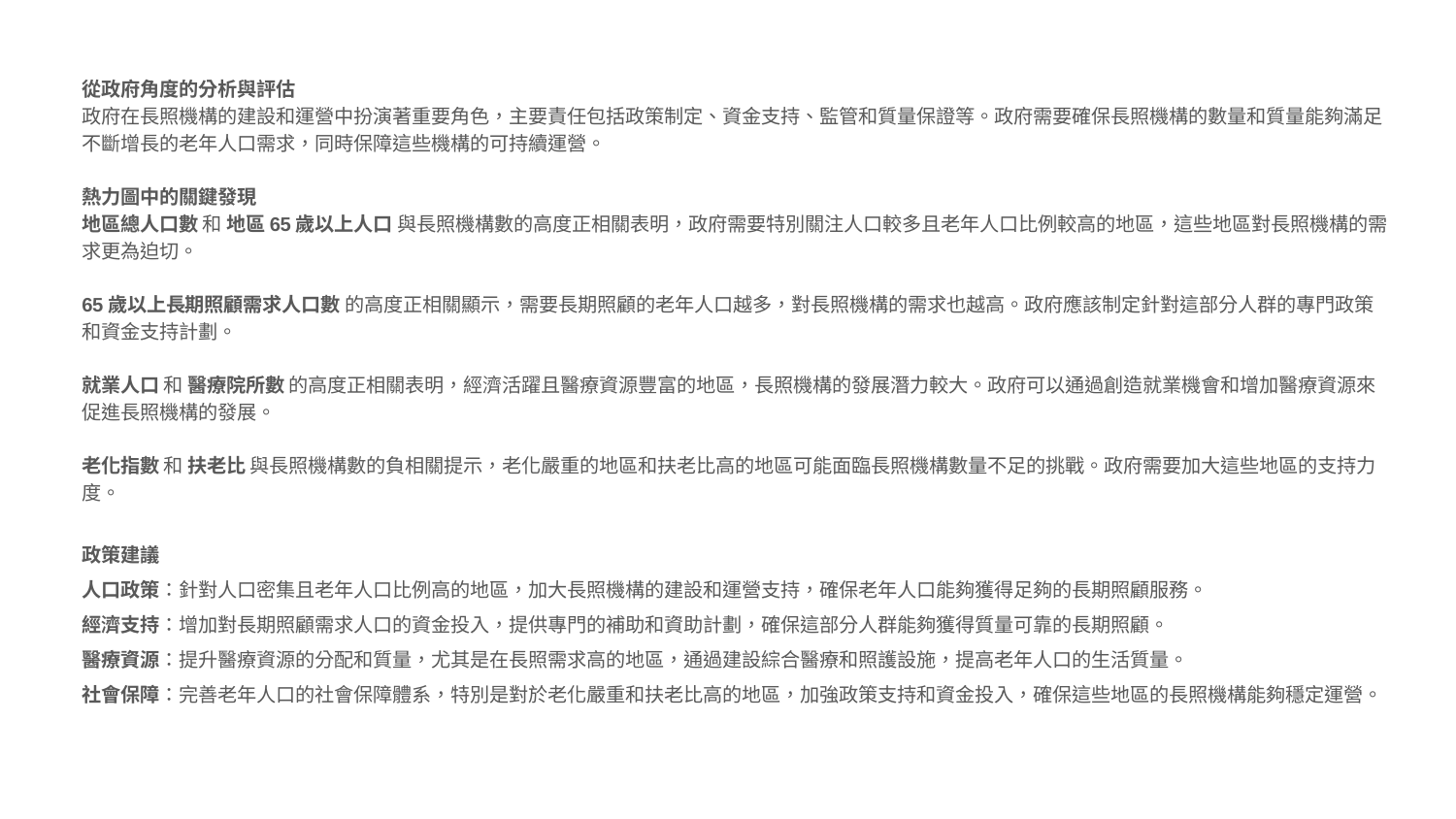

從政府角度的分析與評估
政府在長照機構的建設和運營中扮演著重要角色，主要責任包括政策制定、資金支持、監管和質量保證等。政府需要確保長照機構的數量和質量能夠滿足不斷增長的老年人口需求，同時保障這些機構的可持續運營。

熱力圖中的關鍵發現
地區總人口數 和 地區65歲以上人口 與長照機構數的高度正相關表明，政府需要特別關注人口較多且老年人口比例較高的地區，這些地區對長照機構的需求更為迫切。

65歲以上長期照顧需求人口數 的高度正相關顯示，需要長期照顧的老年人口越多，對長照機構的需求也越高。政府應該制定針對這部分人群的專門政策和資金支持計劃。

就業人口 和 醫療院所數 的高度正相關表明，經濟活躍且醫療資源豐富的地區，長照機構的發展潛力較大。政府可以通過創造就業機會和增加醫療資源來促進長照機構的發展。

老化指數 和 扶老比 與長照機構數的負相關提示，老化嚴重的地區和扶老比高的地區可能面臨長照機構數量不足的挑戰。政府需要加大這些地區的支持力度。

政策建議
人口政策：針對人口密集且老年人口比例高的地區，加大長照機構的建設和運營支持，確保老年人口能夠獲得足夠的長期照顧服務。
經濟支持：增加對長期照顧需求人口的資金投入，提供專門的補助和資助計劃，確保這部分人群能夠獲得質量可靠的長期照顧。
醫療資源：提升醫療資源的分配和質量，尤其是在長照需求高的地區，通過建設綜合醫療和照護設施，提高老年人口的生活質量。
社會保障：完善老年人口的社會保障體系，特別是對於老化嚴重和扶老比高的地區，加強政策支持和資金投入，確保這些地區的長照機構能夠穩定運營。